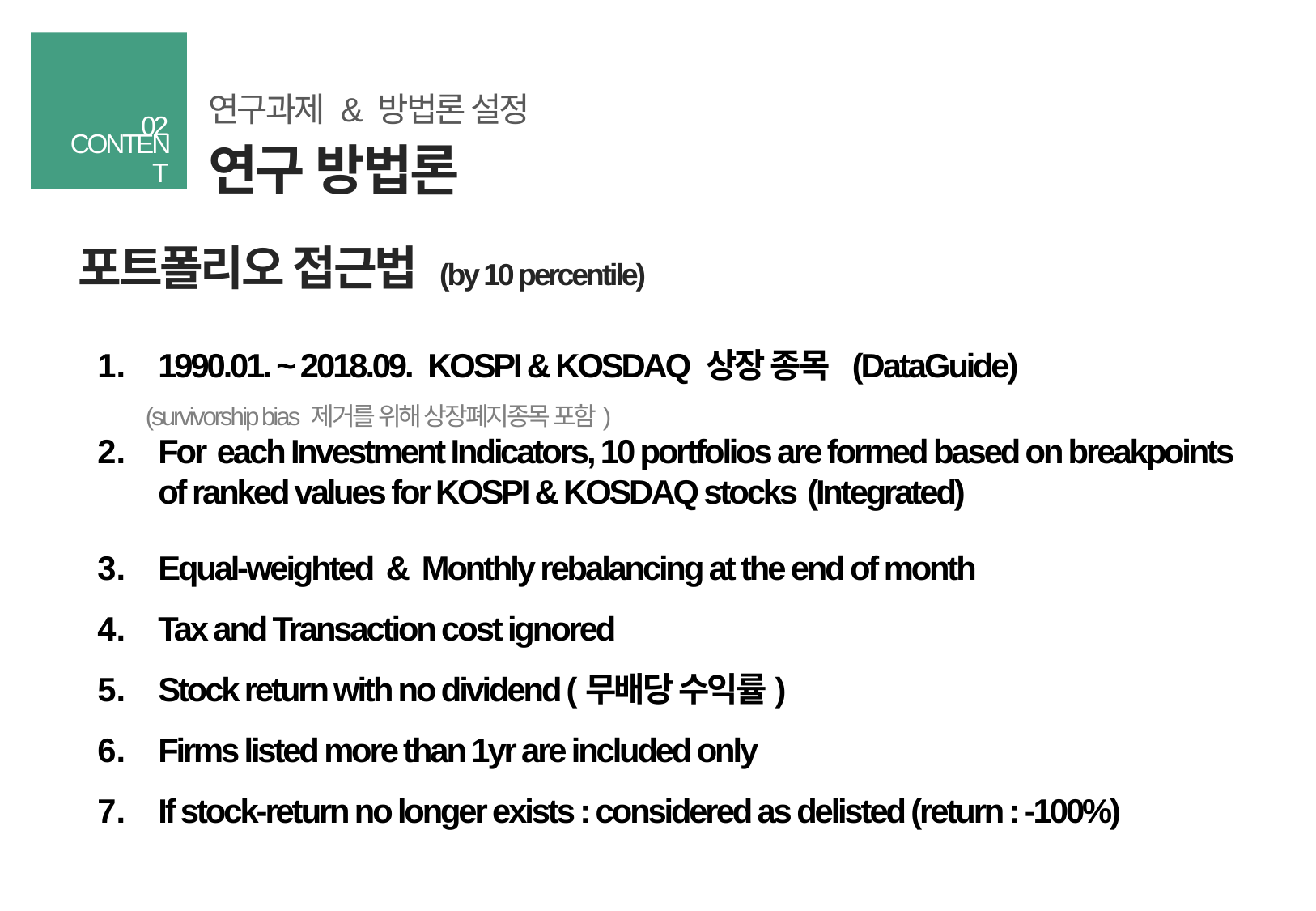

연구과제 & 방법론 설정
02
연구 방법론
CONTENT
포트폴리오 접근법 (by 10 percentile)
1990.01. ~ 2018.09.  KOSPI & KOSDAQ 상장 종목  (DataGuide)
          (survivorship bias 제거를 위해 상장폐지종목 포함)
For each Investment Indicators, 10 portfolios are formed based on breakpoints of ranked values for KOSPI & KOSDAQ stocks (Integrated)

Equal-weighted  &  Monthly rebalancing at the end of month
Tax and Transaction cost ignored
Stock return with no dividend (무배당 수익률)
Firms listed more than 1yr are included only
If stock-return no longer exists : considered as delisted (return : -100%)